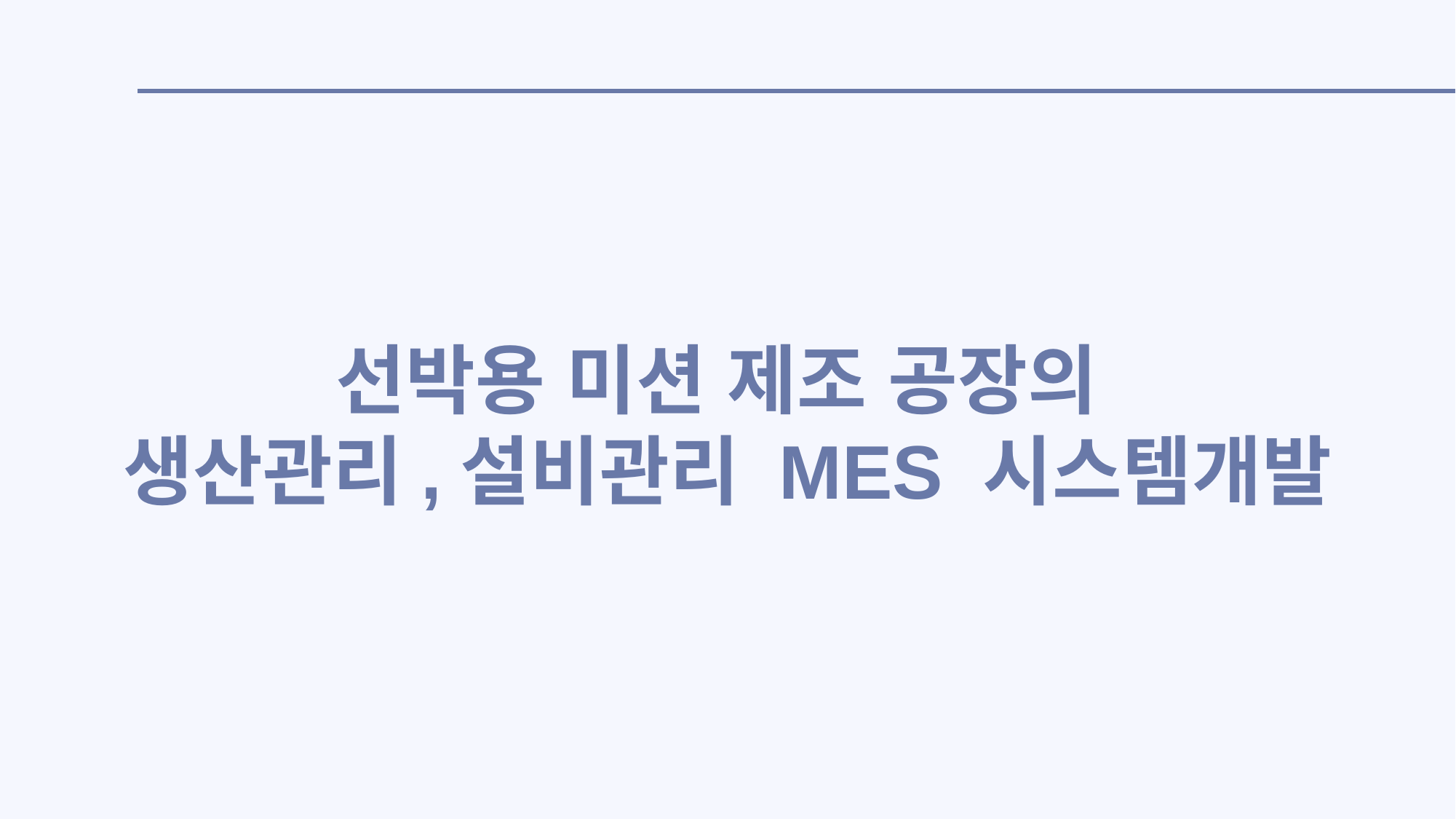

선박용 미션 제조 공장의
생산관리,설비관리 MES 시스템개발